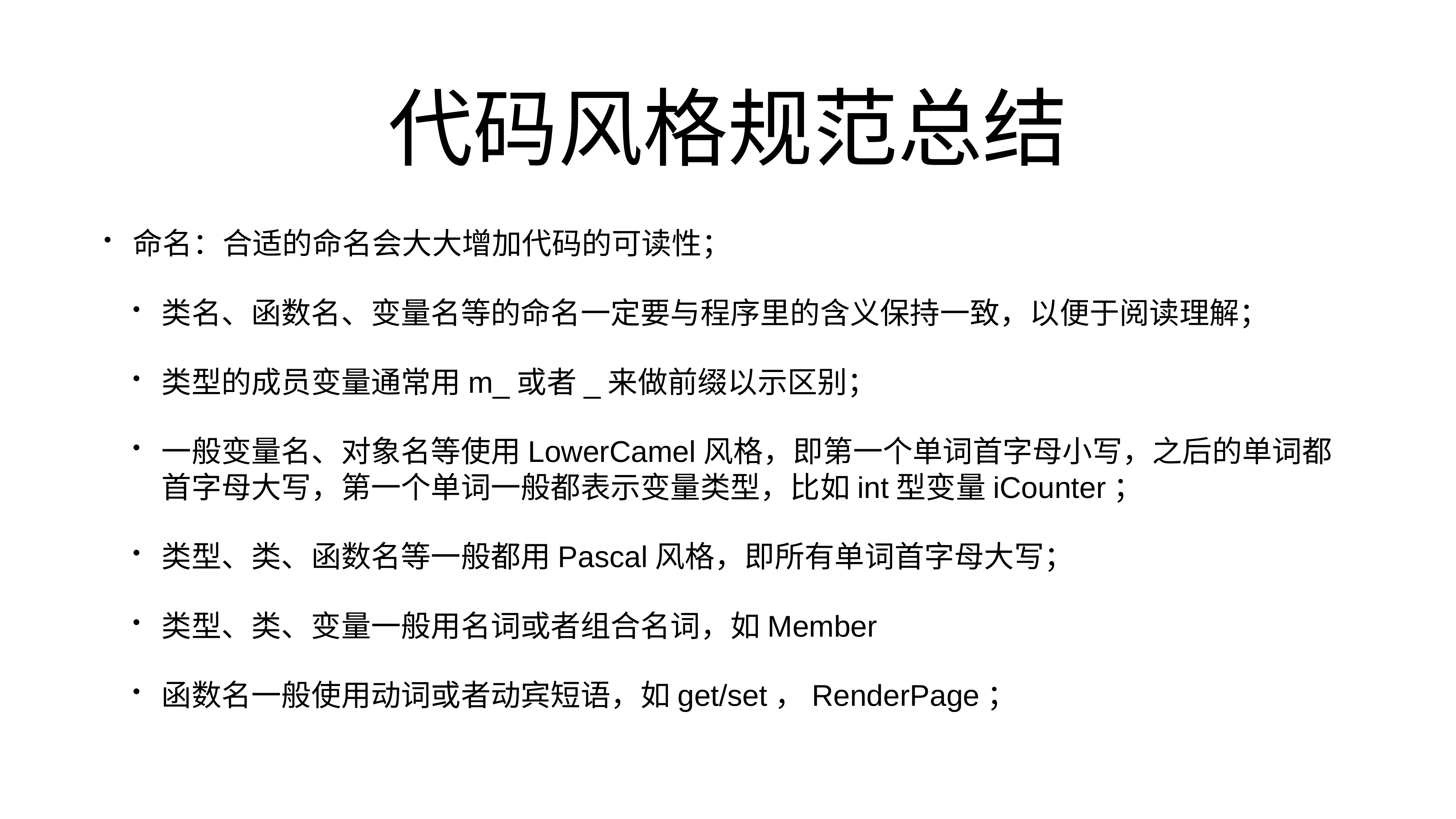

# 代码风格规范总结
命名：合适的命名会大大增加代码的可读性；
类名、函数名、变量名等的命名一定要与程序里的含义保持一致，以便于阅读理解；
类型的成员变量通常用m_或者_来做前缀以示区别；
一般变量名、对象名等使用LowerCamel风格，即第一个单词首字母小写，之后的单词都首字母大写，第一个单词一般都表示变量类型，比如int型变量iCounter；
类型、类、函数名等一般都用Pascal风格，即所有单词首字母大写；
类型、类、变量一般用名词或者组合名词，如Member
函数名一般使用动词或者动宾短语，如get/set，RenderPage；